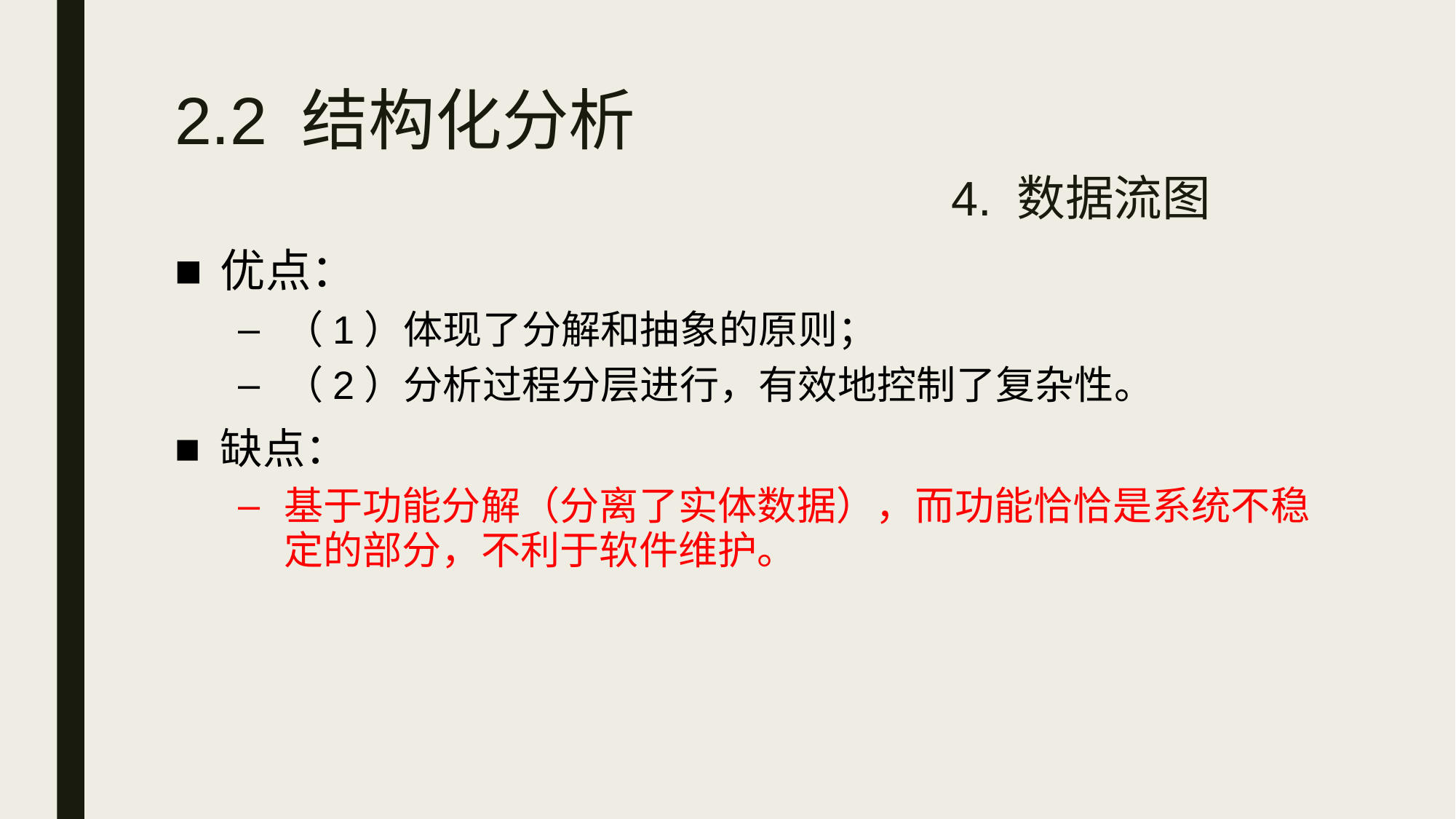

# 2.2 结构化分析 4. 数据流图
优点：
（1）体现了分解和抽象的原则；
（2）分析过程分层进行，有效地控制了复杂性。
缺点：
基于功能分解（分离了实体数据），而功能恰恰是系统不稳定的部分，不利于软件维护。